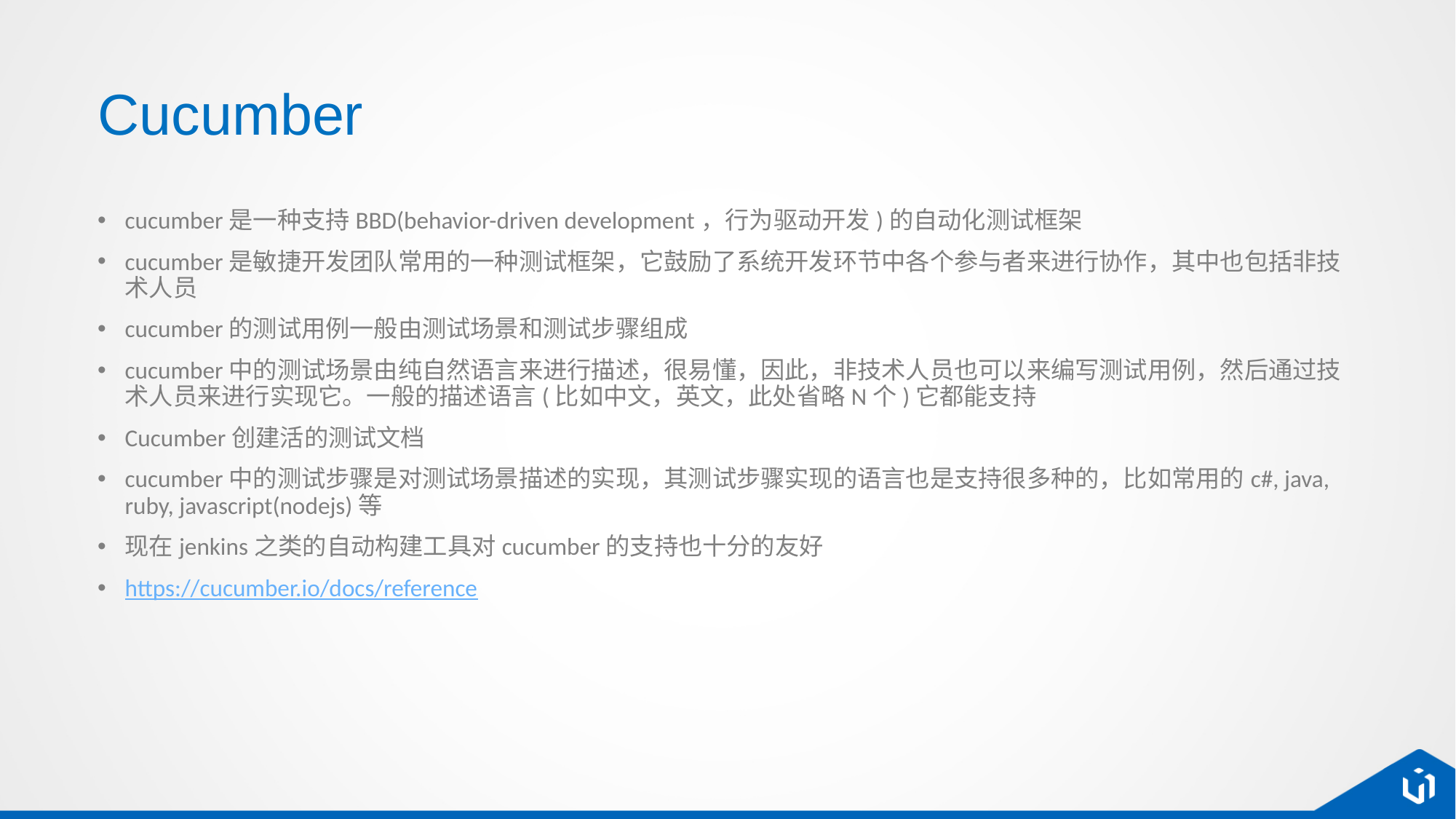

# Cucumber
cucumber是一种支持BBD(behavior-driven development，行为驱动开发)的自动化测试框架
cucumber是敏捷开发团队常用的一种测试框架，它鼓励了系统开发环节中各个参与者来进行协作，其中也包括非技术人员
cucumber的测试用例一般由测试场景和测试步骤组成
cucumber中的测试场景由纯自然语言来进行描述，很易懂，因此，非技术人员也可以来编写测试用例，然后通过技术人员来进行实现它。一般的描述语言(比如中文，英文，此处省略N个)它都能支持
Cucumber创建活的测试文档
cucumber中的测试步骤是对测试场景描述的实现，其测试步骤实现的语言也是支持很多种的，比如常用的c#, java, ruby, javascript(nodejs)等
现在jenkins之类的自动构建工具对cucumber的支持也十分的友好
https://cucumber.io/docs/reference